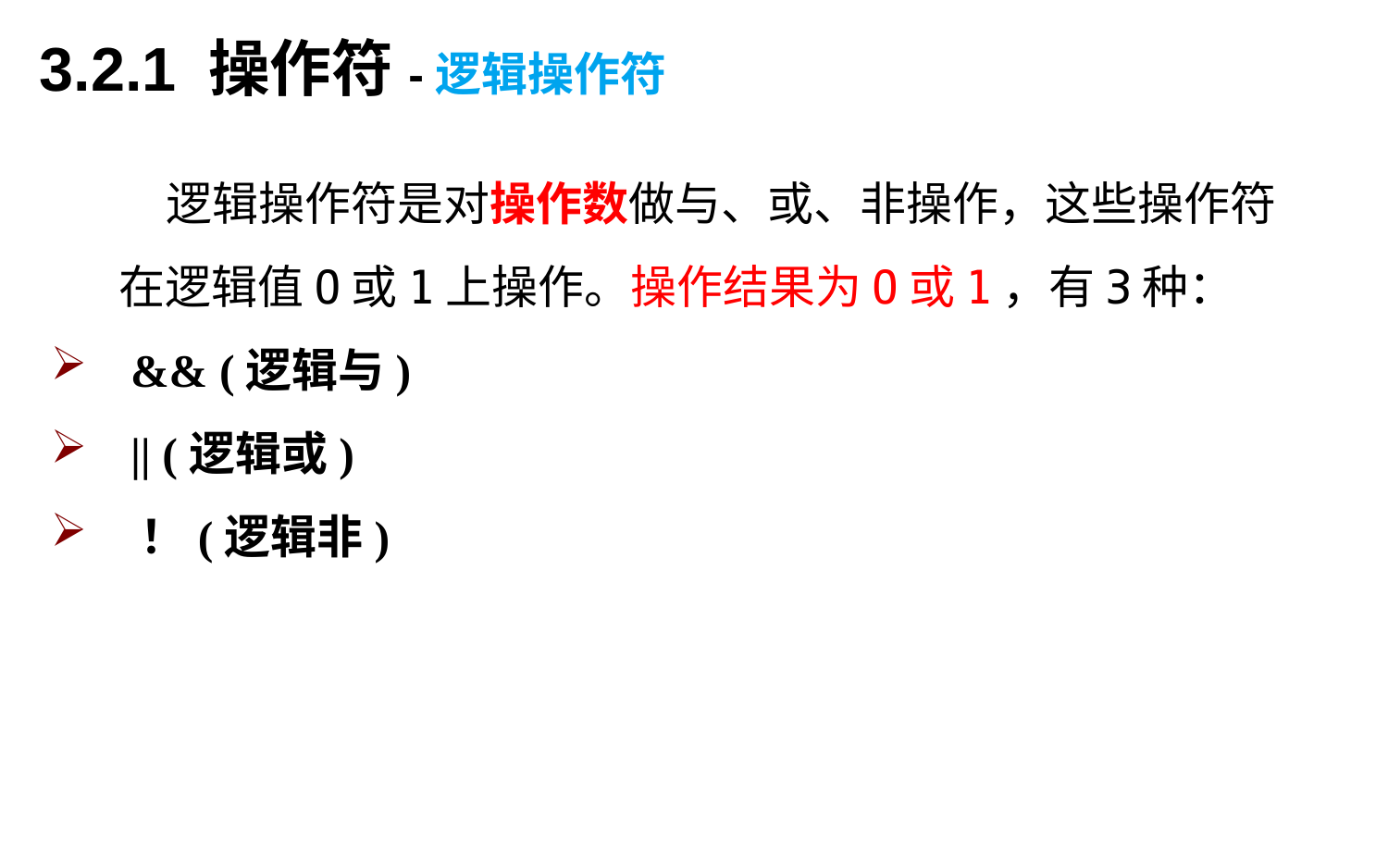

3.2.1 操作符-逻辑操作符
          逻辑操作符是对操作数做与、或、非操作，这些操作符在逻辑值0或1上操作。操作结果为0或1，有3种：
 && (逻辑与)
 || (逻辑或)
 ！(逻辑非)